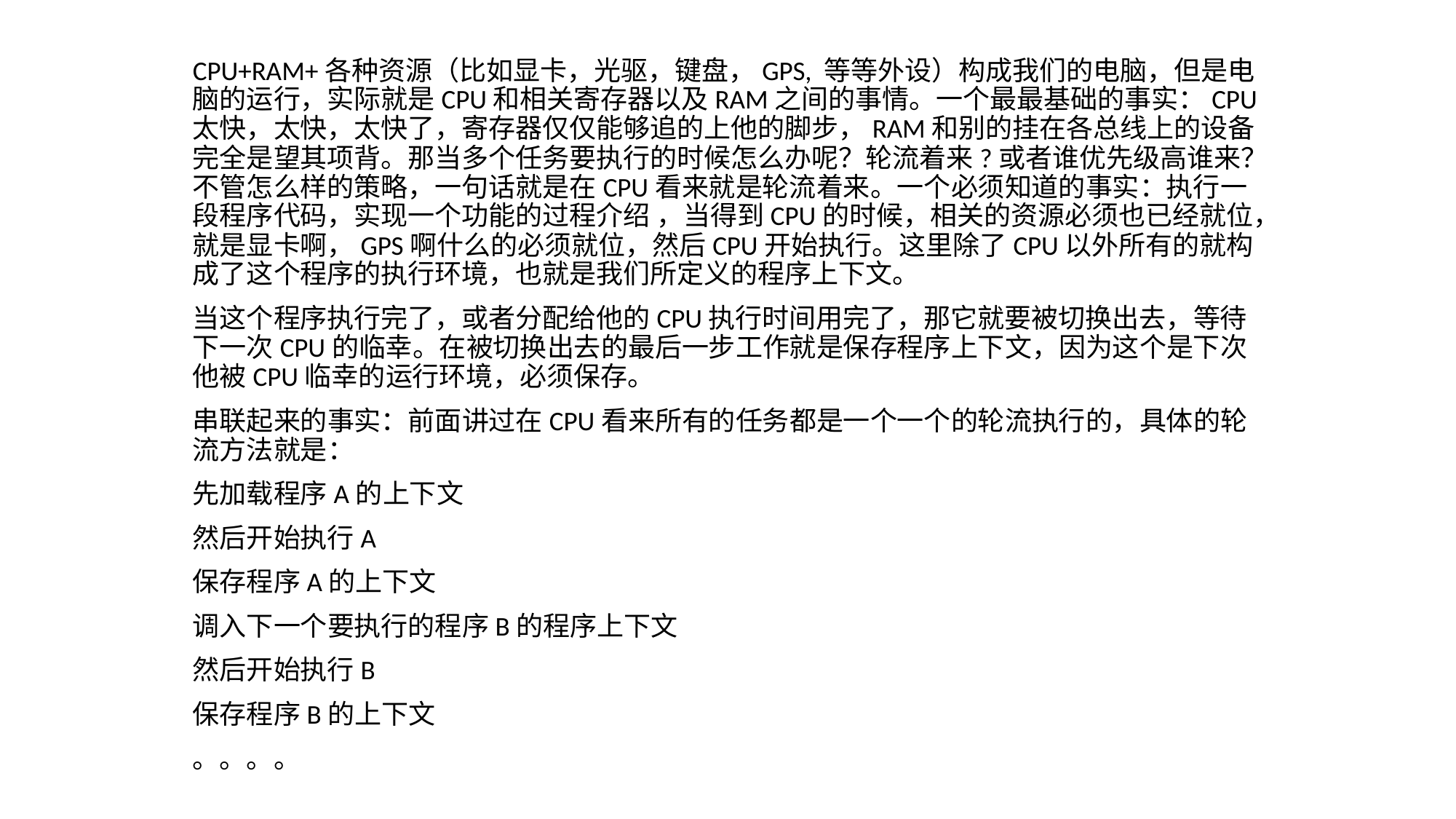

CPU+RAM+各种资源（比如显卡，光驱，键盘，GPS, 等等外设）构成我们的电脑，但是电脑的运行，实际就是CPU和相关寄存器以及RAM之间的事情。一个最最基础的事实：CPU太快，太快，太快了，寄存器仅仅能够追的上他的脚步，RAM和别的挂在各总线上的设备完全是望其项背。那当多个任务要执行的时候怎么办呢？轮流着来?或者谁优先级高谁来？不管怎么样的策略，一句话就是在CPU看来就是轮流着来。一个必须知道的事实：执行一段程序代码，实现一个功能的过程介绍 ，当得到CPU的时候，相关的资源必须也已经就位，就是显卡啊，GPS啊什么的必须就位，然后CPU开始执行。这里除了CPU以外所有的就构成了这个程序的执行环境，也就是我们所定义的程序上下文。
当这个程序执行完了，或者分配给他的CPU执行时间用完了，那它就要被切换出去，等待下一次CPU的临幸。在被切换出去的最后一步工作就是保存程序上下文，因为这个是下次他被CPU临幸的运行环境，必须保存。
串联起来的事实：前面讲过在CPU看来所有的任务都是一个一个的轮流执行的，具体的轮流方法就是：
先加载程序A的上下文
然后开始执行A
保存程序A的上下文
调入下一个要执行的程序B的程序上下文
然后开始执行B
保存程序B的上下文
。。。。